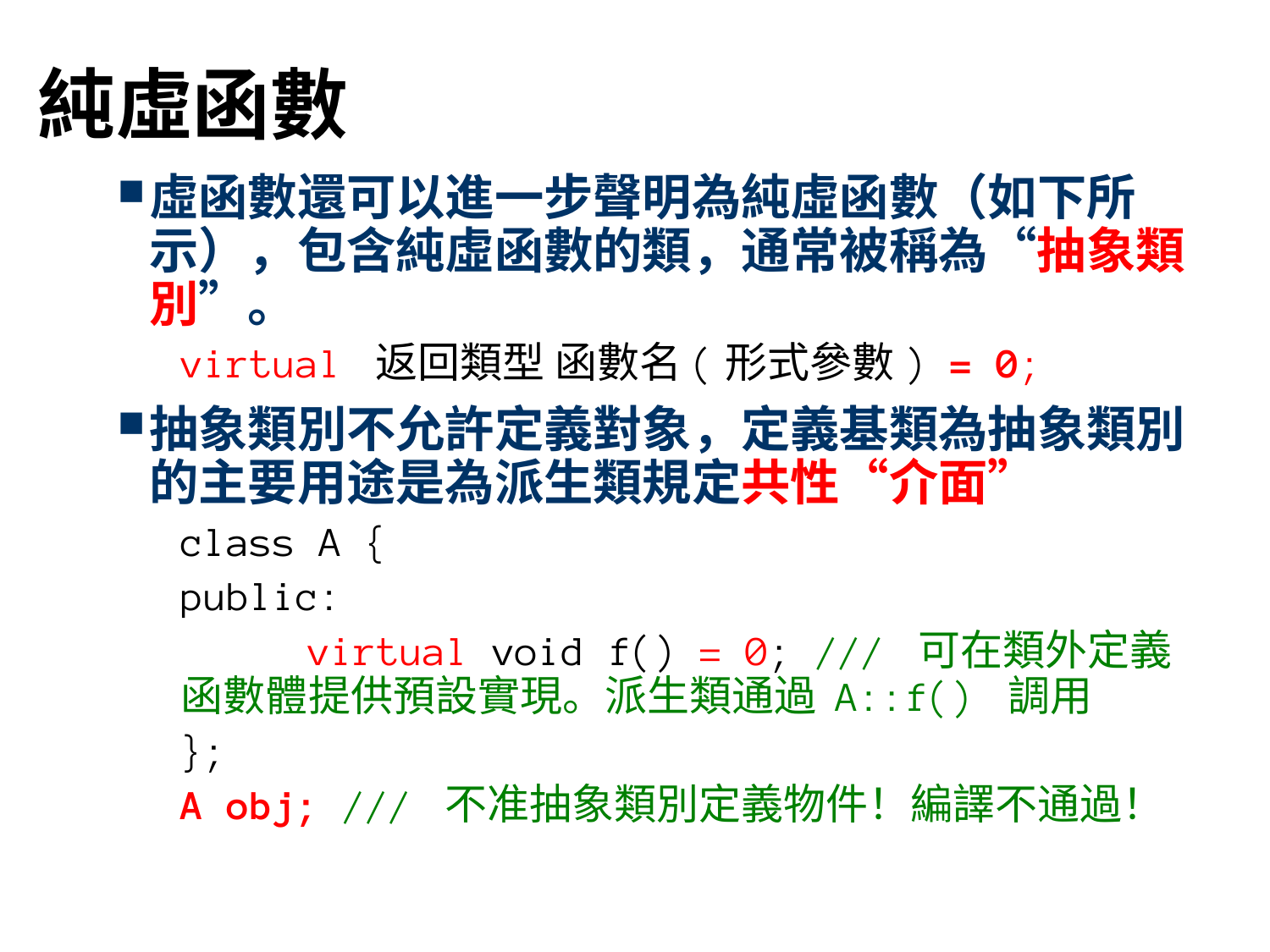

# 純虛函數
虛函數還可以進一步聲明為純虛函數（如下所示），包含純虛函數的類，通常被稱為“抽象類別”。
virtual 返回類型 函數名(形式參數) = 0;
抽象類別不允許定義對象，定義基類為抽象類別的主要用途是為派生類規定共性“介面”
class A {
public:
	virtual void f() = 0; /// 可在類外定義函數體提供預設實現。派生類通過 A::f() 調用
};
A obj; /// 不准抽象類別定義物件！編譯不通過！